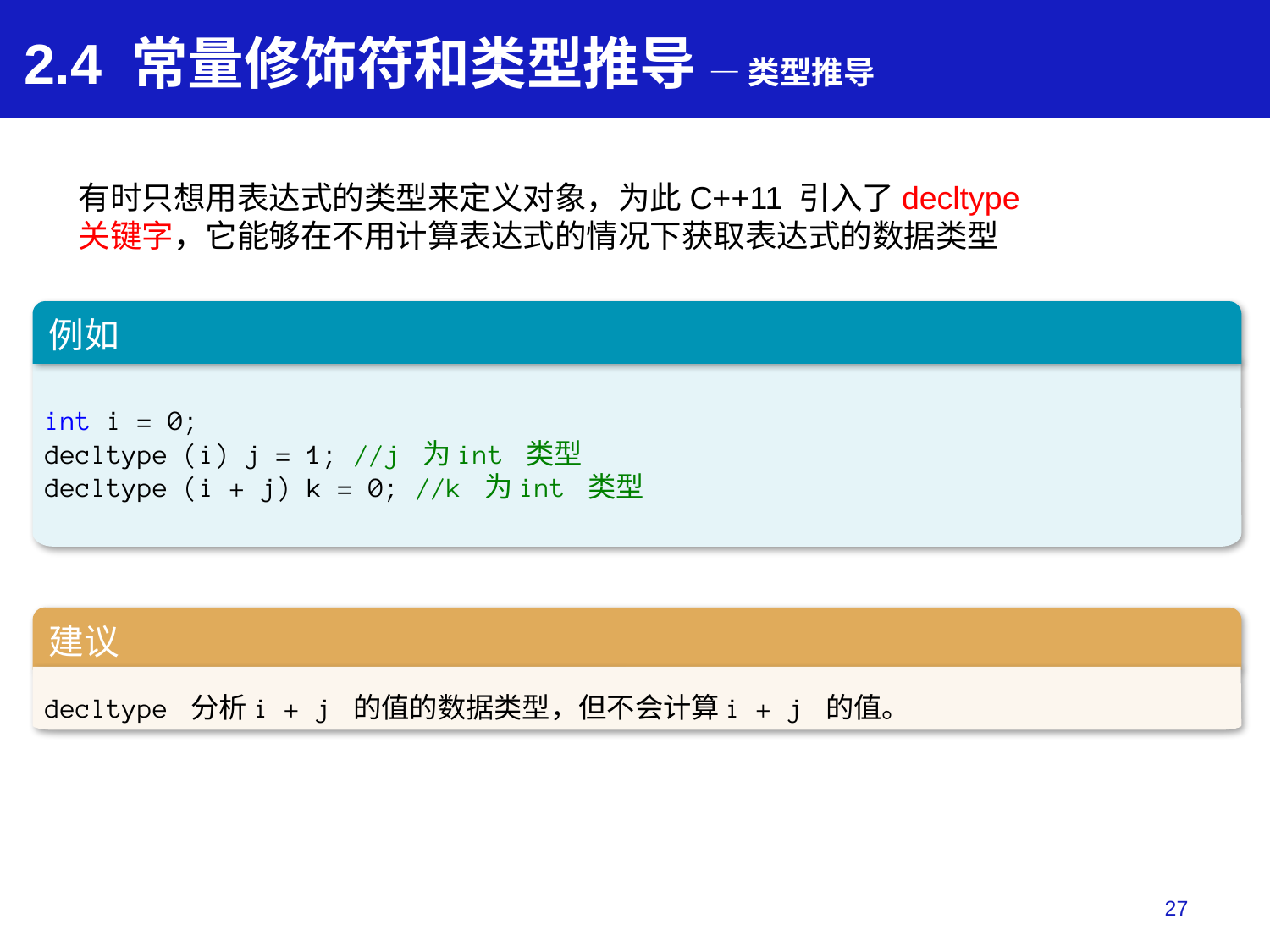

2.4 常量修饰符和类型推导 — 类型推导
有时只想用表达式的类型来定义对象，为此C++11 引入了decltype
关键字，它能够在不用计算表达式的情况下获取表达式的数据类型
例如
int i = 0;
decltype (i) j = 1; //j 为int 类型
decltype (i + j) k = 0; //k 为int 类型
建议
decltype 分析i + j 的值的数据类型，但不会计算i + j 的值。
27